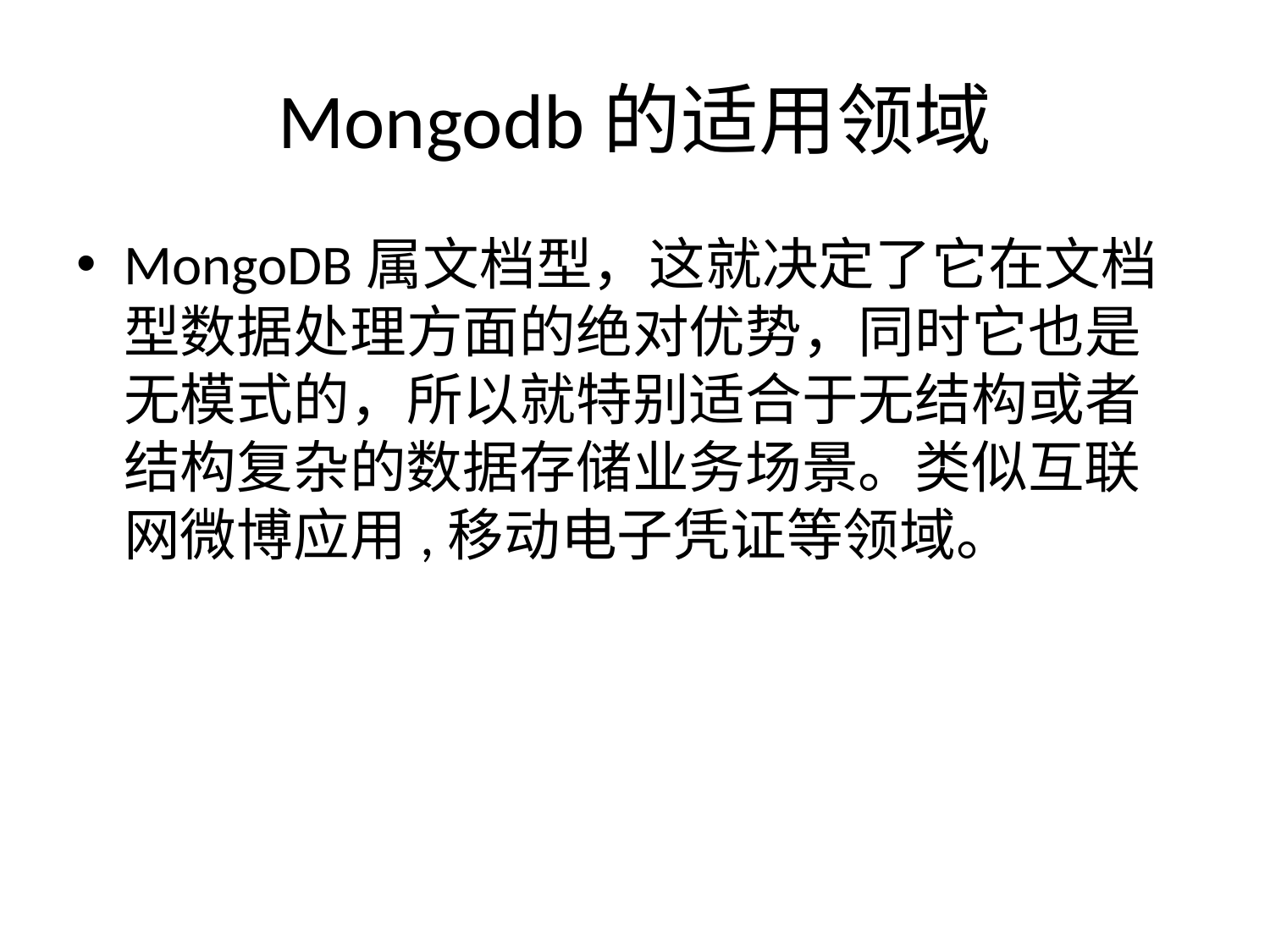

# Mongodb的适用领域
MongoDB属文档型，这就决定了它在文档型数据处理方面的绝对优势，同时它也是无模式的，所以就特别适合于无结构或者结构复杂的数据存储业务场景。类似互联网微博应用,移动电子凭证等领域。